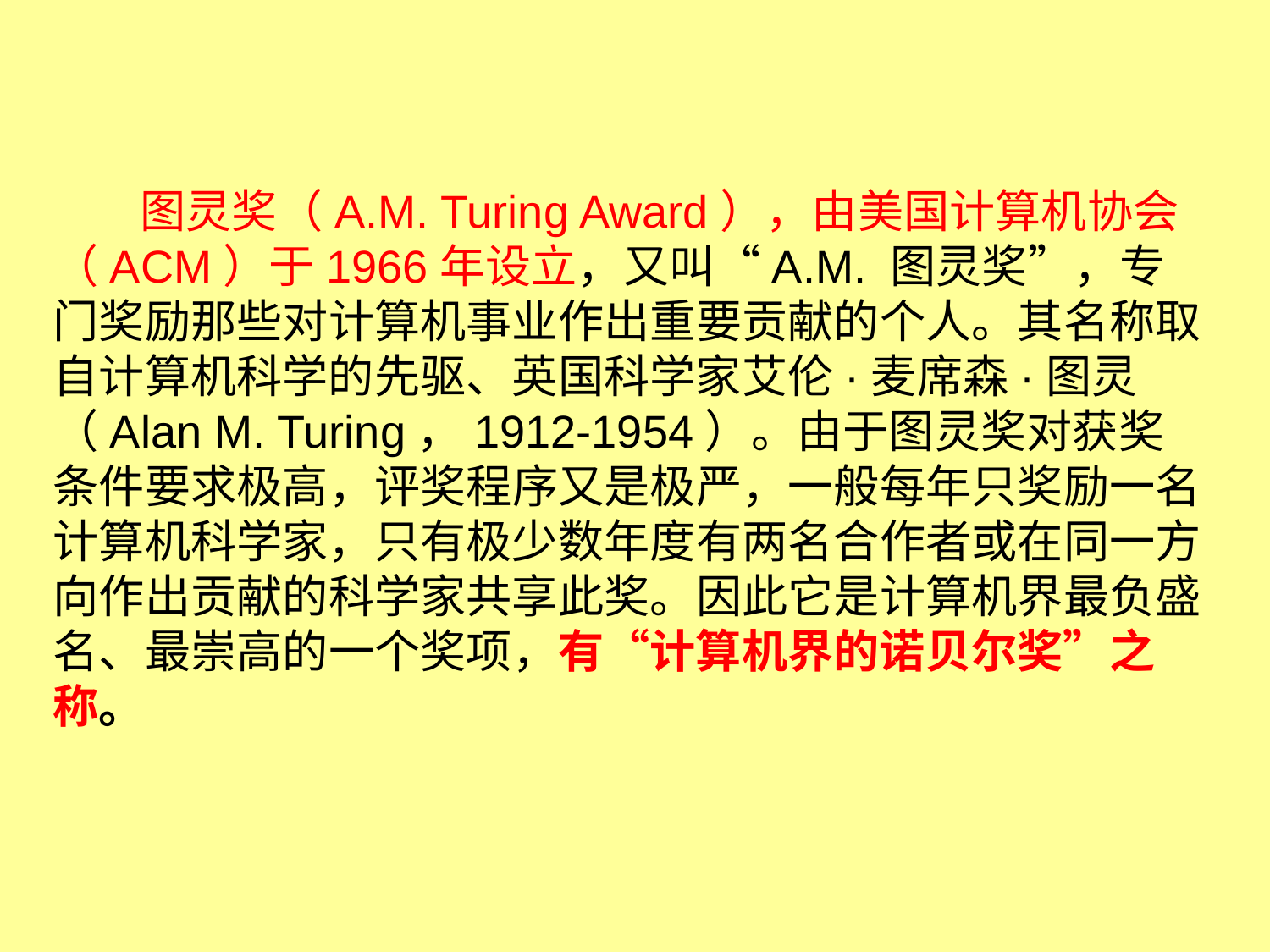

图灵奖（A.M. Turing Award），由美国计算机协会（ACM）于1966年设立，又叫“A.M. 图灵奖”，专门奖励那些对计算机事业作出重要贡献的个人。其名称取自计算机科学的先驱、英国科学家艾伦·麦席森·图灵（Alan M. Turing，1912-1954）。由于图灵奖对获奖条件要求极高，评奖程序又是极严，一般每年只奖励一名计算机科学家，只有极少数年度有两名合作者或在同一方向作出贡献的科学家共享此奖。因此它是计算机界最负盛名、最崇高的一个奖项，有“计算机界的诺贝尔奖”之称。